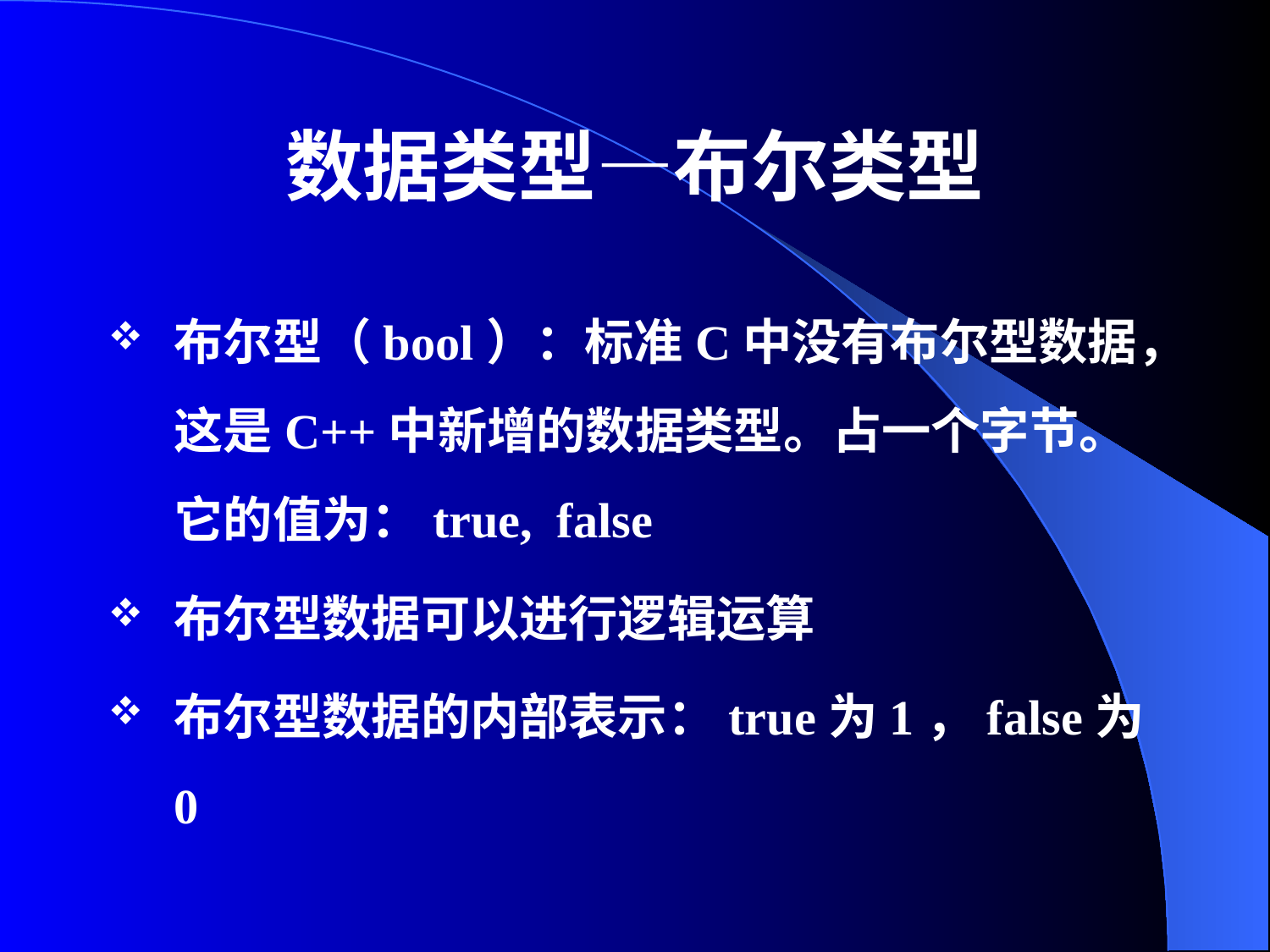

# 数据类型—布尔类型
布尔型（bool）：标准C中没有布尔型数据，这是C++中新增的数据类型。占一个字节。它的值为：true,  false
布尔型数据可以进行逻辑运算
布尔型数据的内部表示：true为1，false为0